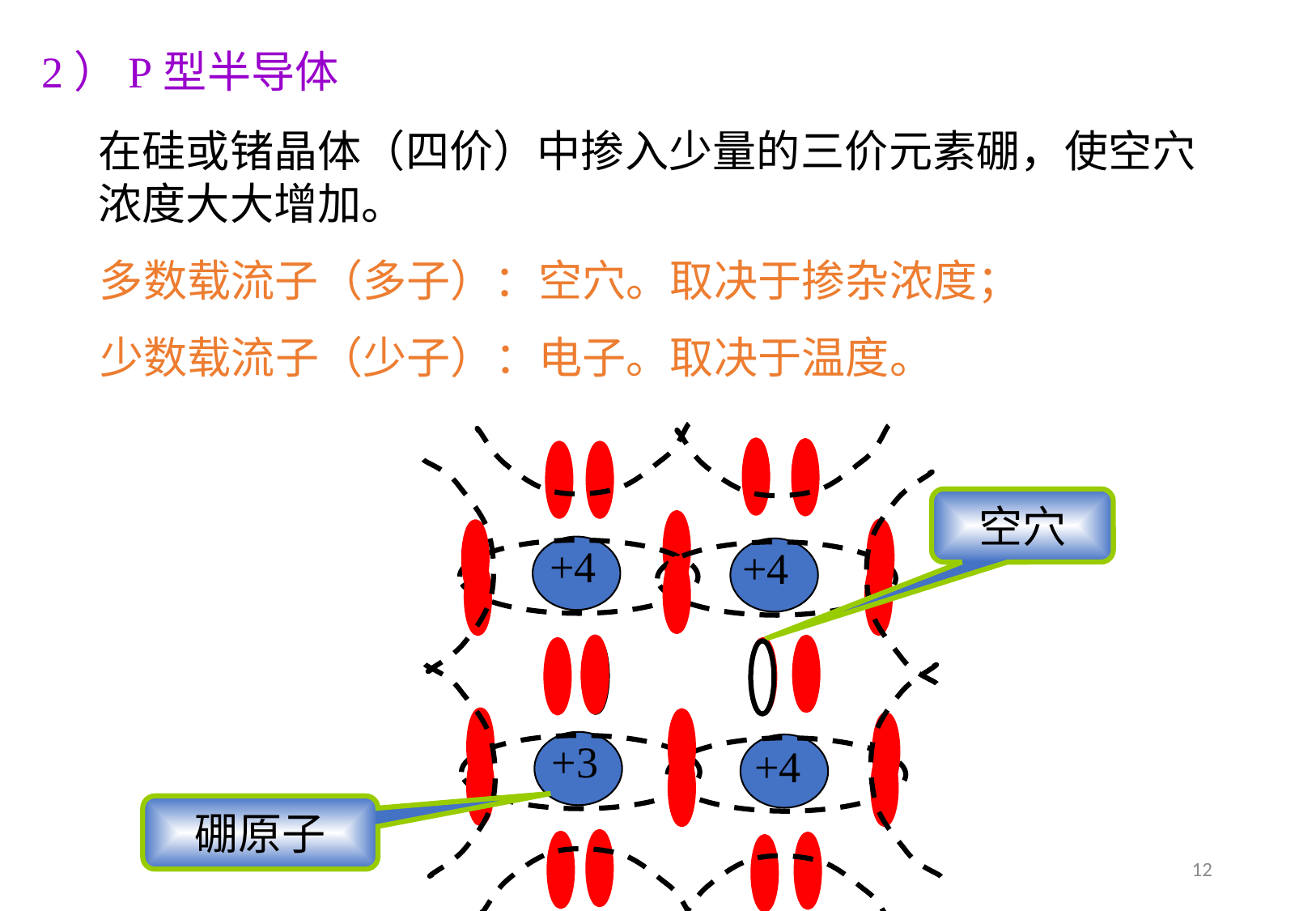

2）P型半导体
在硅或锗晶体（四价）中掺入少量的三价元素硼，使空穴浓度大大增加。
多数载流子（多子）：空穴。取决于掺杂浓度；
少数载流子（少子）：电子。取决于温度。

+4
+4

+3

+4

空穴

硼原子
12